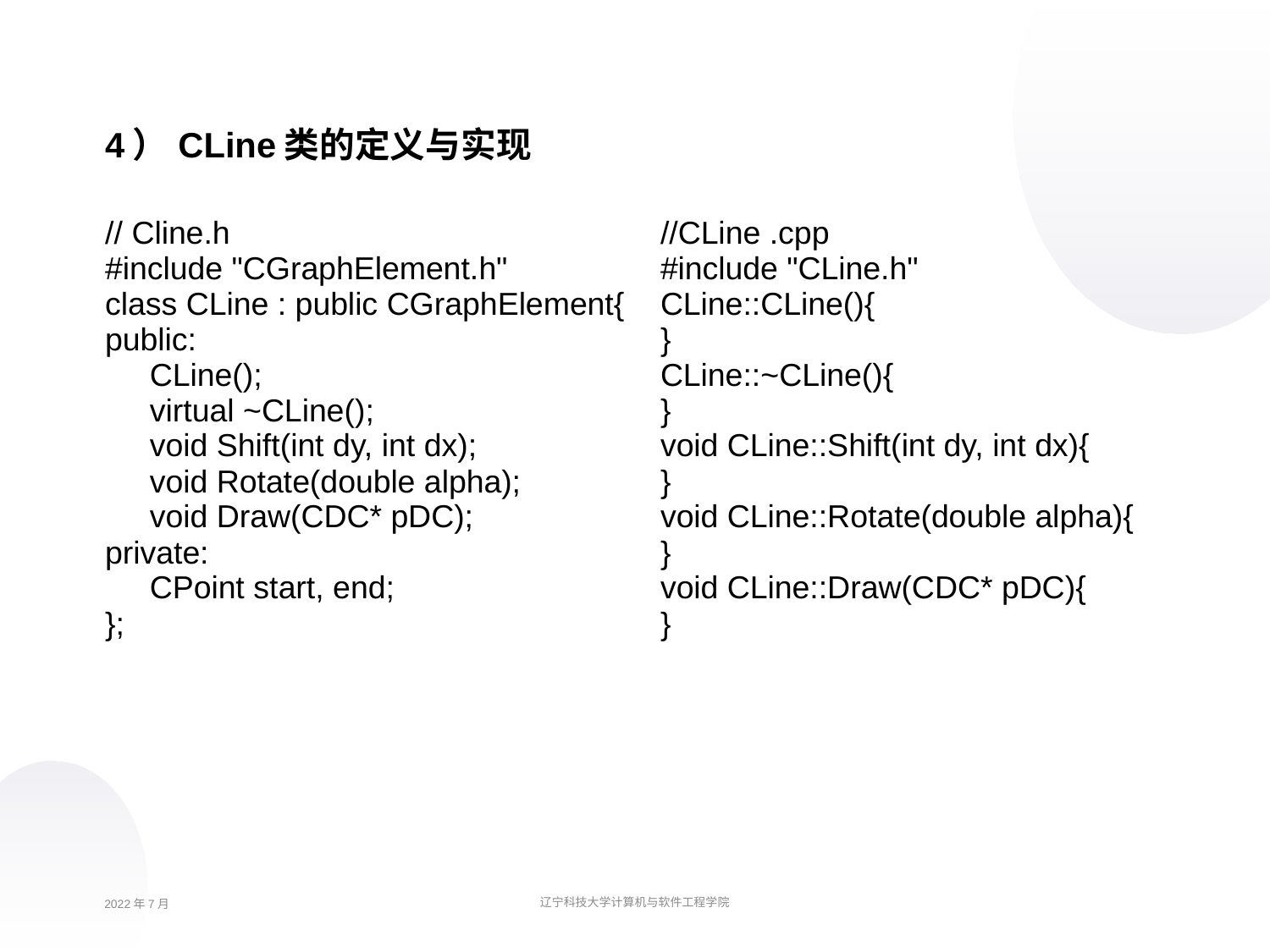

| 4）CLine类的定义与实现 |  |
| --- | --- |
| // Cline.h #include "CGraphElement.h" class CLine : public CGraphElement{ public: CLine(); virtual ~CLine(); void Shift(int dy, int dx); void Rotate(double alpha); void Draw(CDC\* pDC); private: CPoint start, end; }; | //CLine .cpp #include "CLine.h" CLine::CLine(){ } CLine::~CLine(){ } void CLine::Shift(int dy, int dx){ } void CLine::Rotate(double alpha){ } void CLine::Draw(CDC\* pDC){ } |

2022年7月
辽宁科技大学计算机与软件工程学院
31